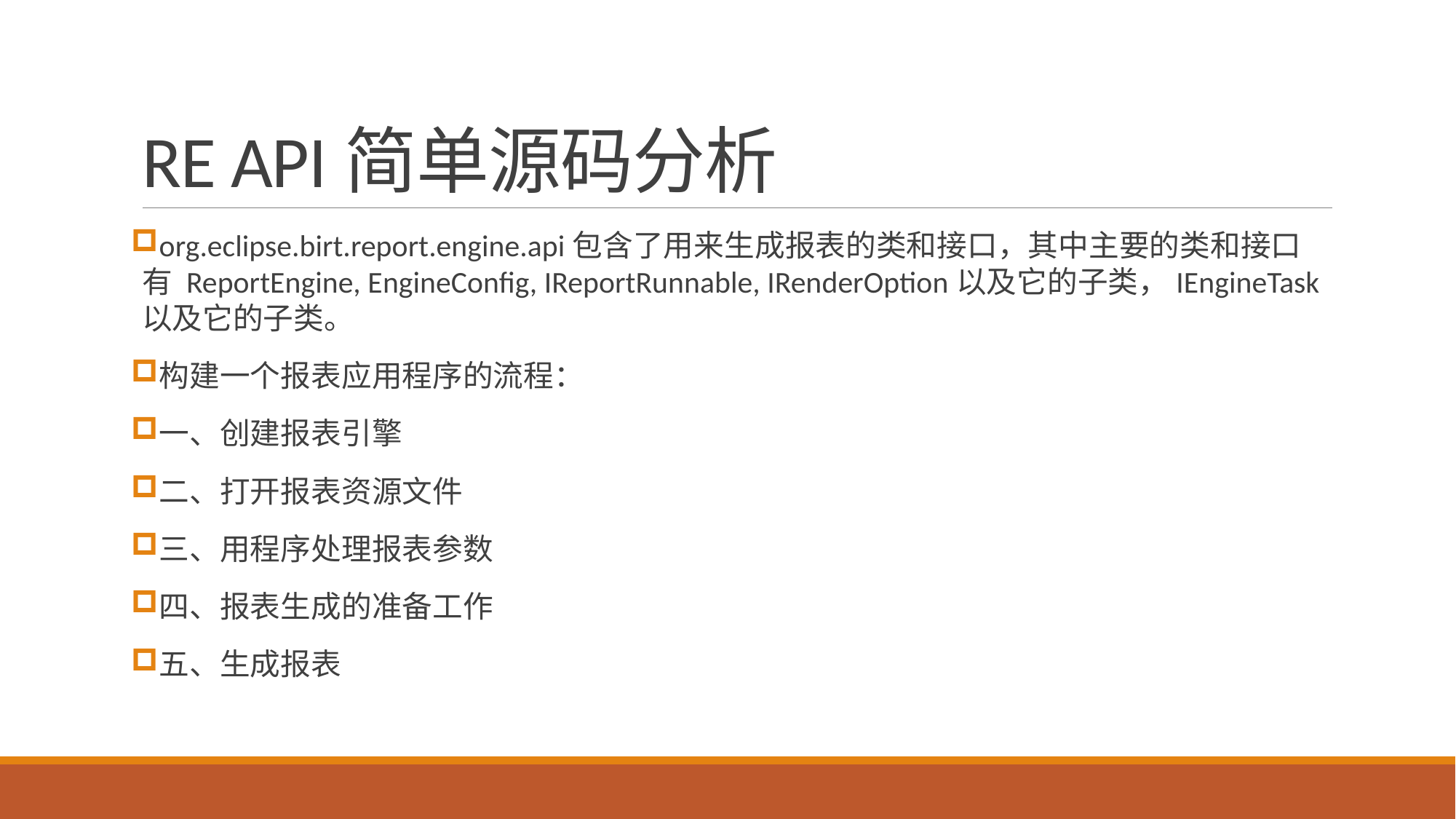

# RE API简单源码分析
org.eclipse.birt.report.engine.api包含了用来生成报表的类和接口，其中主要的类和接口有 ReportEngine, EngineConfig, IReportRunnable, IRenderOption以及它的子类，IEngineTask以及它的子类。
构建一个报表应用程序的流程：
一、创建报表引擎
二、打开报表资源文件
三、用程序处理报表参数
四、报表生成的准备工作
五、生成报表